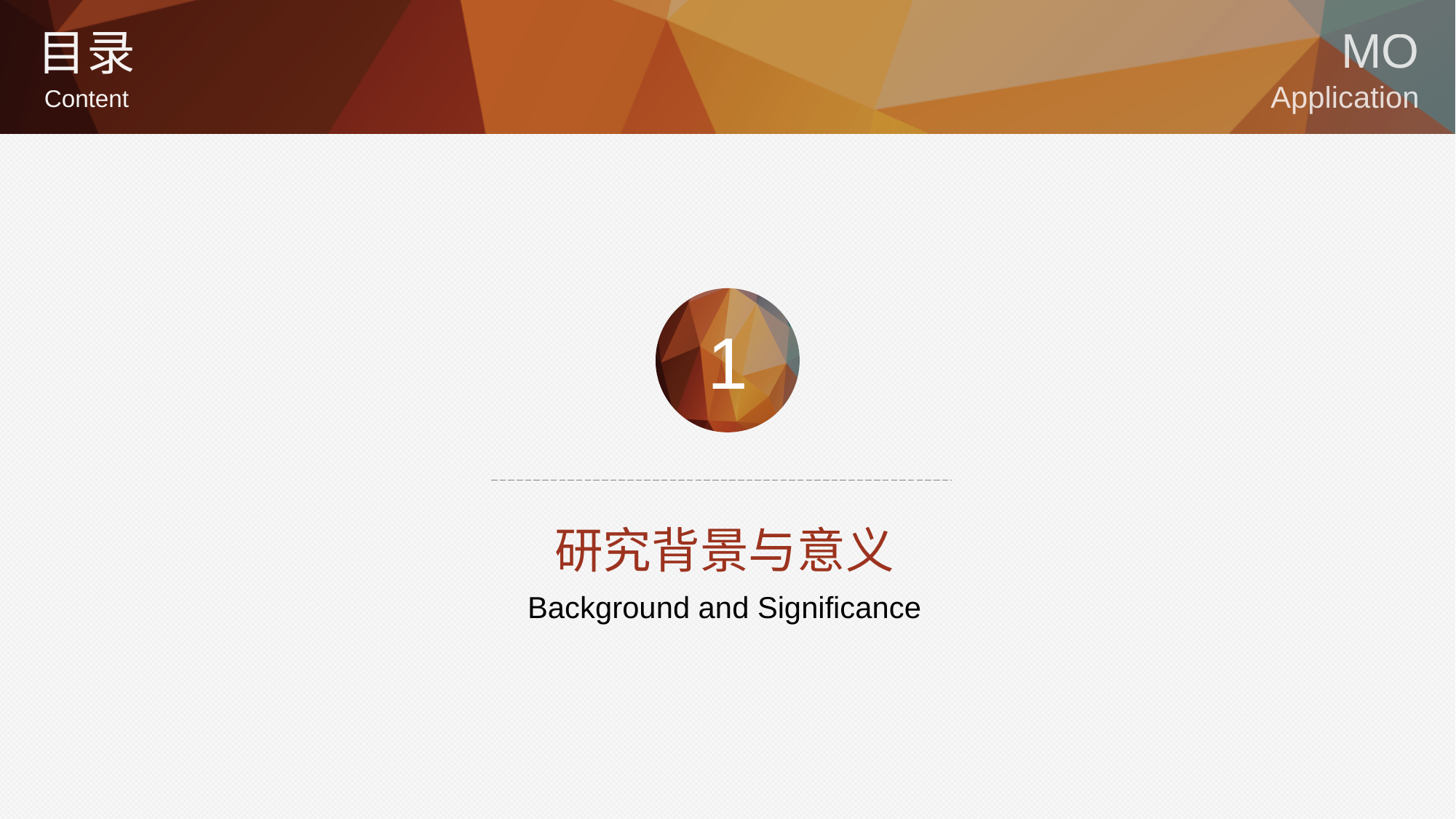

目录
Content
1
研究背景与意义
Background and Significance